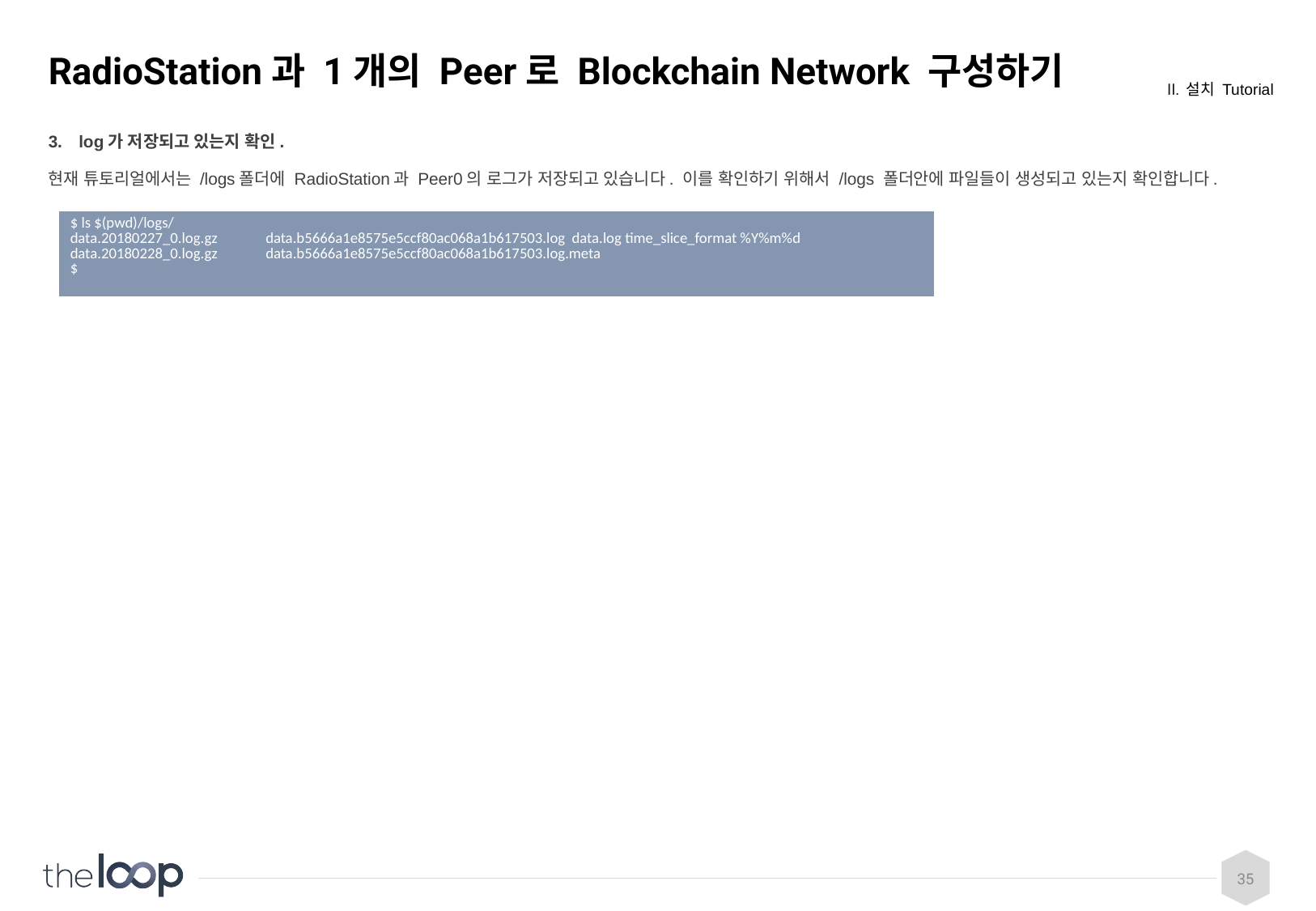

# RadioStation과 1개의 Peer로 Blockchain Network 구성하기
II. 설치 Tutorial

log가 저장되고 있는지 확인.
현재 튜토리얼에서는 /logs폴더에 RadioStation과 Peer0의 로그가 저장되고 있습니다. 이를 확인하기 위해서 /logs 폴더안에 파일들이 생성되고 있는지 확인합니다.

| $ ls $(pwd)/logs/ data.20180227\_0.log.gz data.b5666a1e8575e5ccf80ac068a1b617503.log data.log time\_slice\_format %Y%m%d data.20180228\_0.log.gz data.b5666a1e8575e5ccf80ac068a1b617503.log.meta $ |
| --- |
35